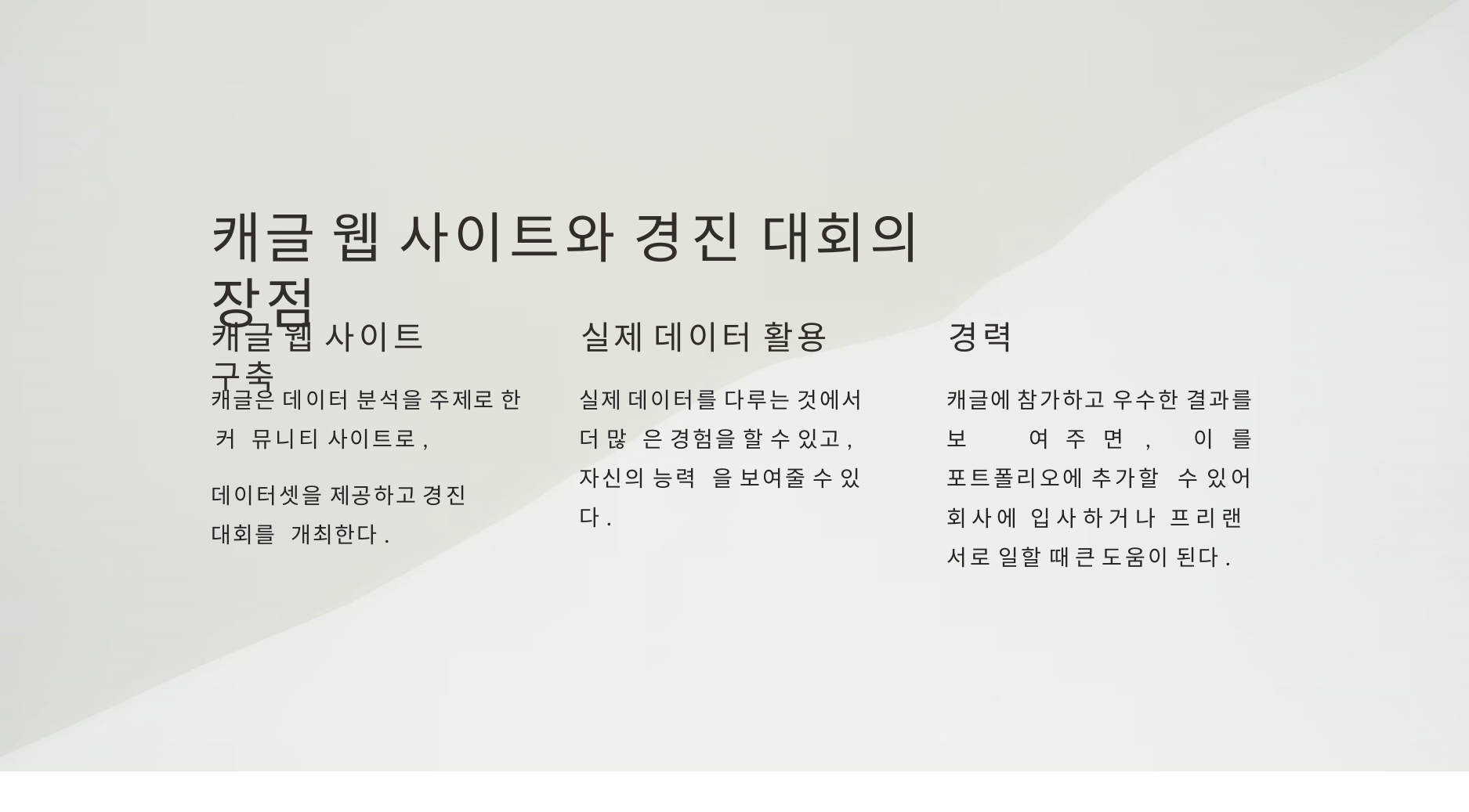

# 캐글 웹 사이트와 경진 대회의 장점
캐글 웹 사이트	실제 데이터 활용	경력 구축
캐글은 데이터 분석을 주제로 한 커  뮤니티 사이트로,
실제 데이터를 다루는 것에서 더 많  은 경험을 할 수 있고, 자신의 능력  을 보여줄 수 있다.
캐글에 참가하고 우수한 결과를 보  여주면, 이를 포트폴리오에 추가할  수 있어 회사에 입사하거나 프리랜  서로 일할 때 큰 도움이 된다.
데이터셋을 제공하고 경진 대회를  개최한다.